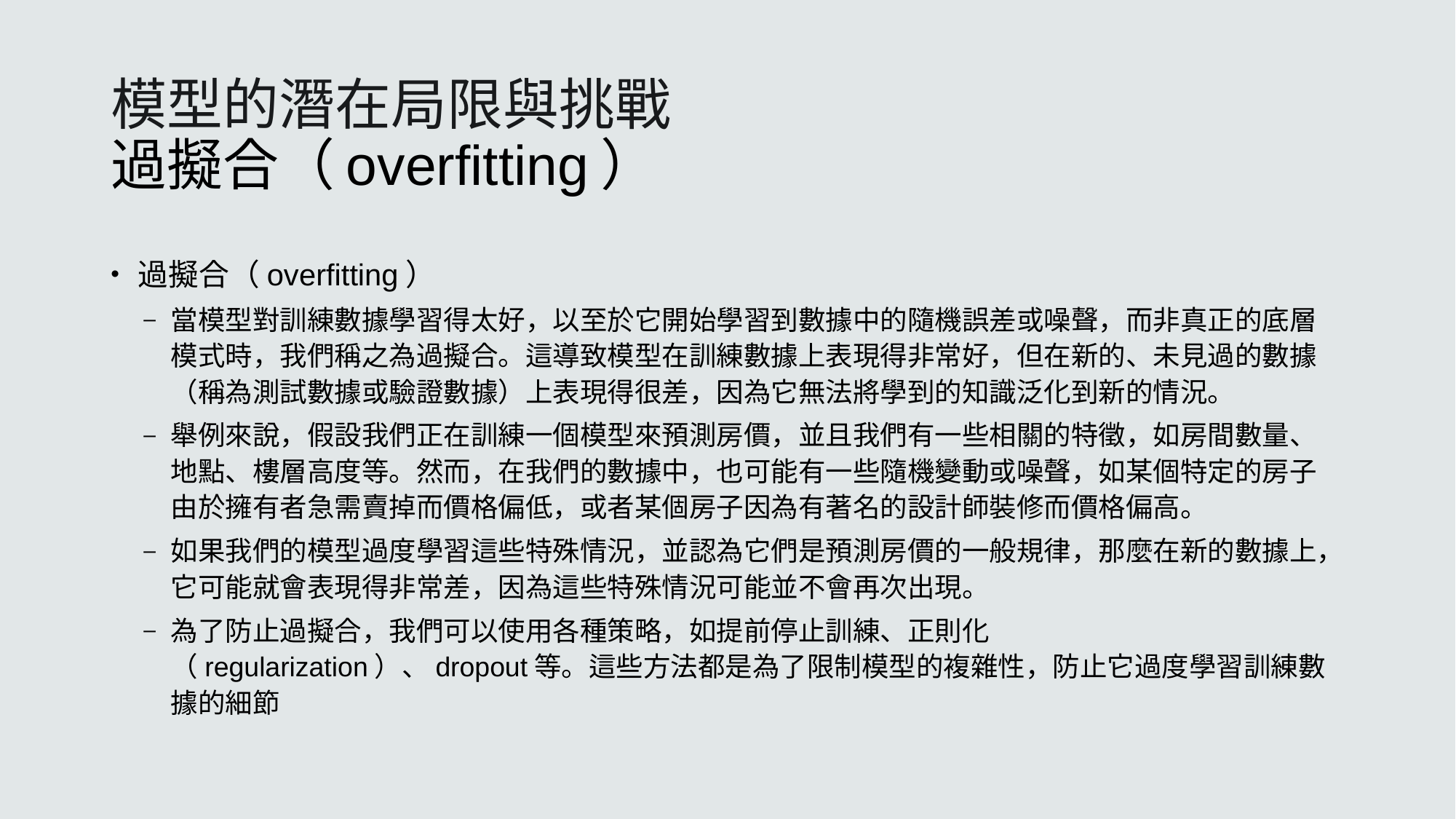

# 模型的潛在局限與挑戰 過擬合（overfitting）
過擬合（overfitting）
當模型對訓練數據學習得太好，以至於它開始學習到數據中的隨機誤差或噪聲，而非真正的底層模式時，我們稱之為過擬合。這導致模型在訓練數據上表現得非常好，但在新的、未見過的數據（稱為測試數據或驗證數據）上表現得很差，因為它無法將學到的知識泛化到新的情況。
舉例來說，假設我們正在訓練一個模型來預測房價，並且我們有一些相關的特徵，如房間數量、地點、樓層高度等。然而，在我們的數據中，也可能有一些隨機變動或噪聲，如某個特定的房子由於擁有者急需賣掉而價格偏低，或者某個房子因為有著名的設計師裝修而價格偏高。
如果我們的模型過度學習這些特殊情況，並認為它們是預測房價的一般規律，那麼在新的數據上，它可能就會表現得非常差，因為這些特殊情況可能並不會再次出現。
為了防止過擬合，我們可以使用各種策略，如提前停止訓練、正則化（regularization）、dropout等。這些方法都是為了限制模型的複雜性，防止它過度學習訓練數據的細節